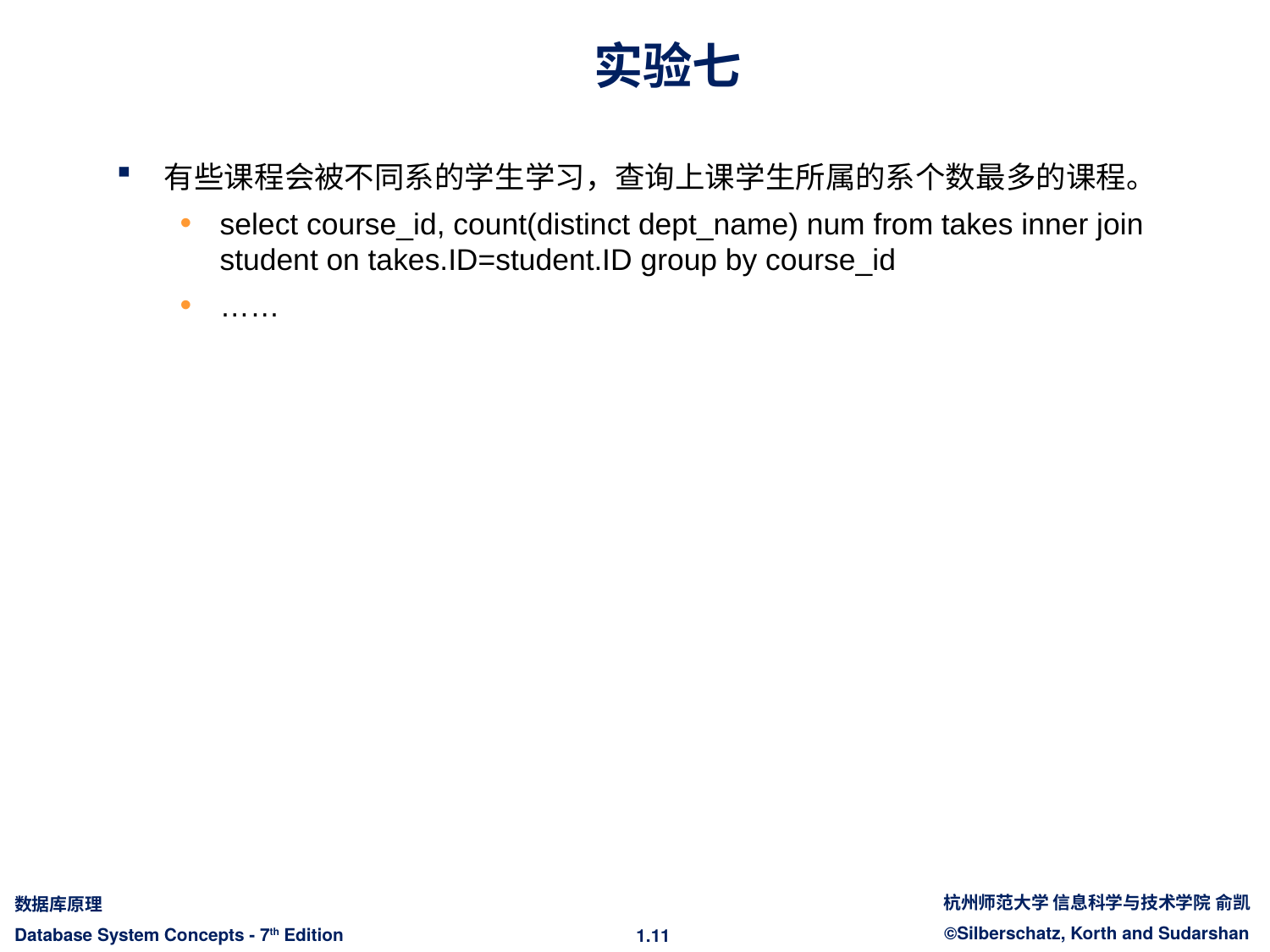

# 实验七
有些课程会被不同系的学生学习，查询上课学生所属的系个数最多的课程。
select course_id, count(distinct dept_name) num from takes inner join student on takes.ID=student.ID group by course_id
……